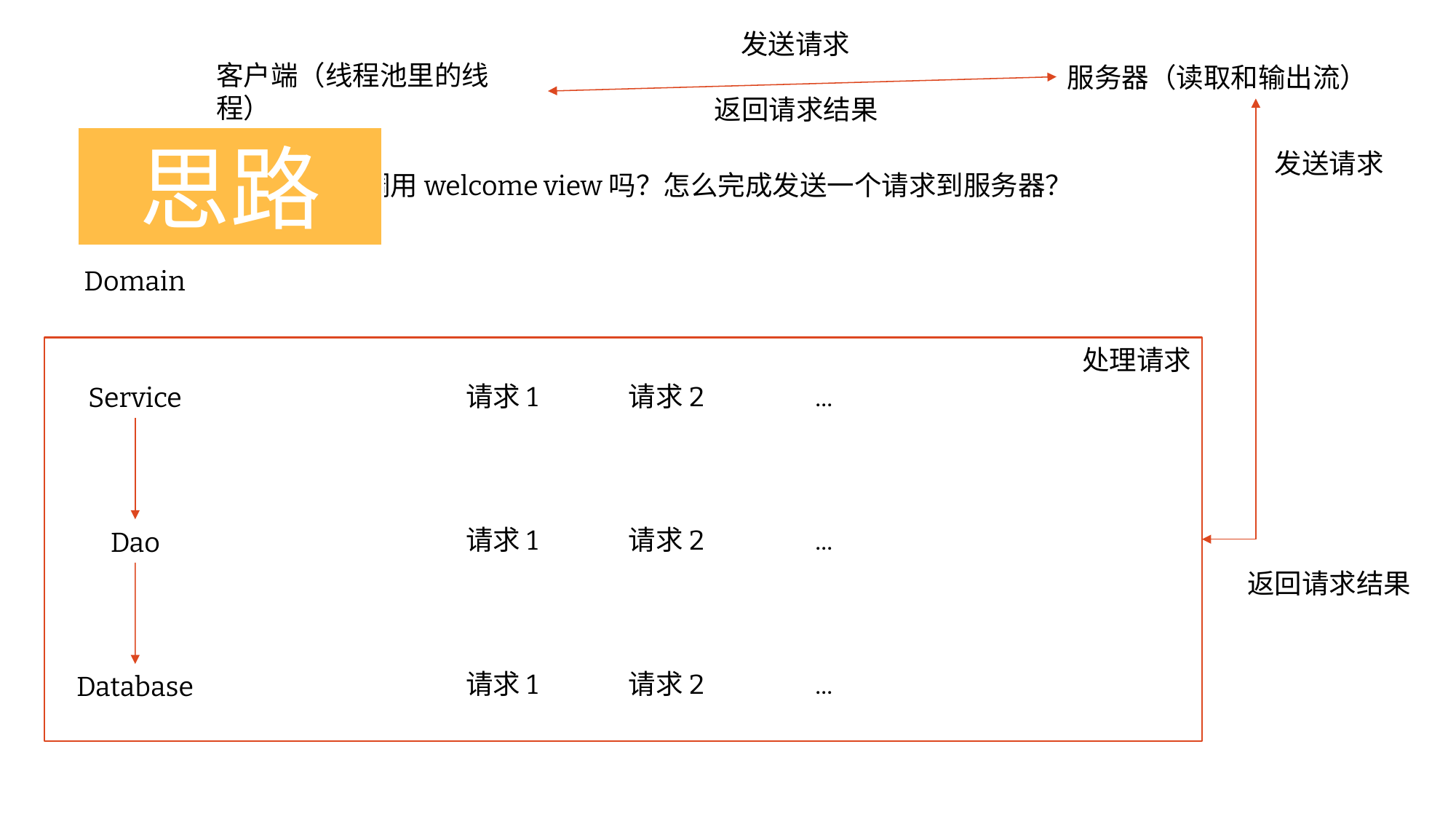

发送请求
客户端（线程池里的线程）
服务器（读取和输出流）
返回请求结果
思路
发送请求
View
线程里面先调用welcome view吗？怎么完成发送一个请求到服务器？
Domain
处理请求

请求1
请求2
...
Service
请求1
请求2
...
Dao
返回请求结果
请求1
请求2
...
Database